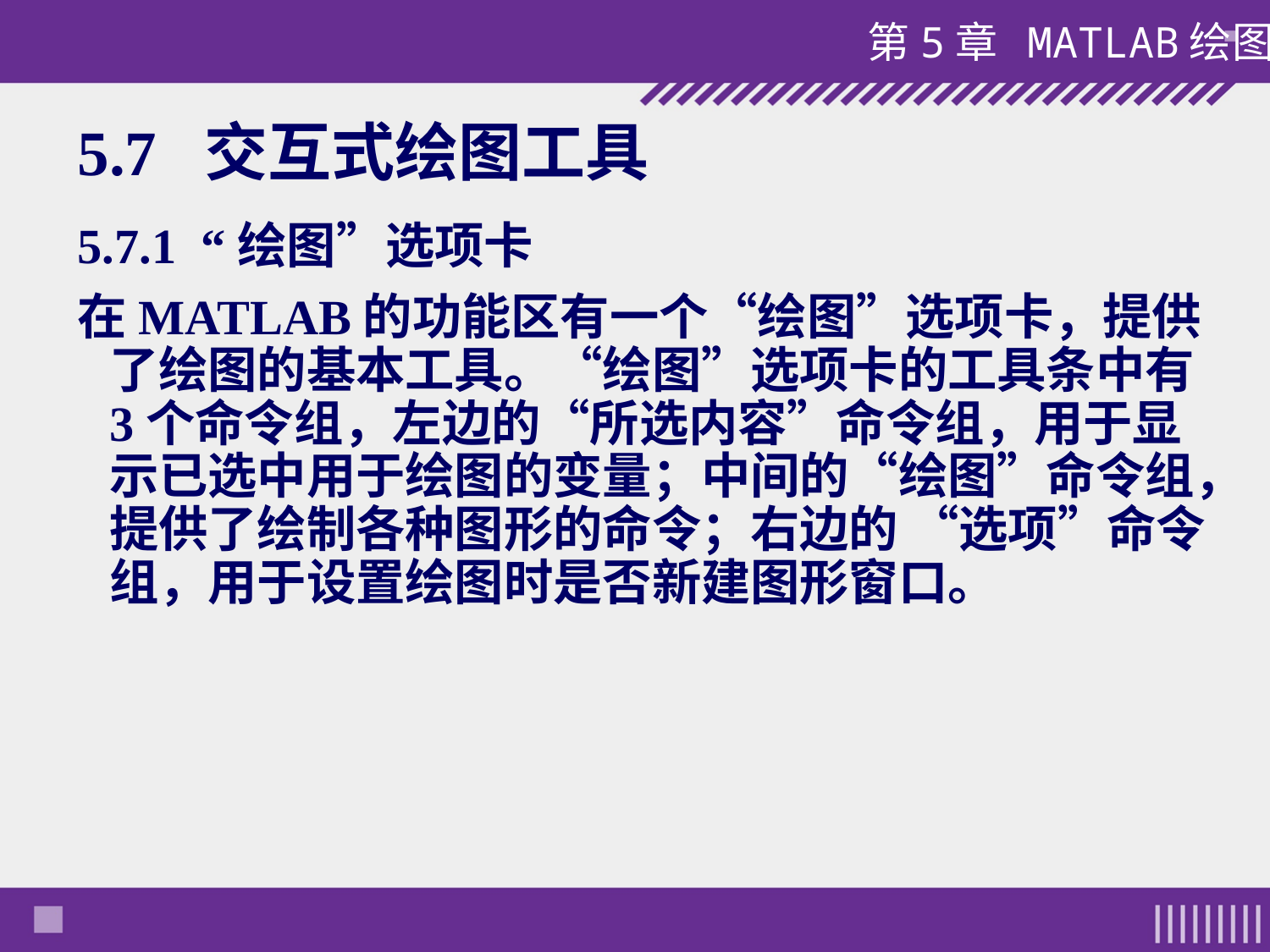

# 5.7  交互式绘图工具
5.7.1  “绘图”选项卡
在MATLAB的功能区有一个“绘图”选项卡，提供了绘图的基本工具。“绘图”选项卡的工具条中有3个命令组，左边的“所选内容”命令组，用于显示已选中用于绘图的变量；中间的“绘图”命令组，提供了绘制各种图形的命令；右边的 “选项”命令组，用于设置绘图时是否新建图形窗口。